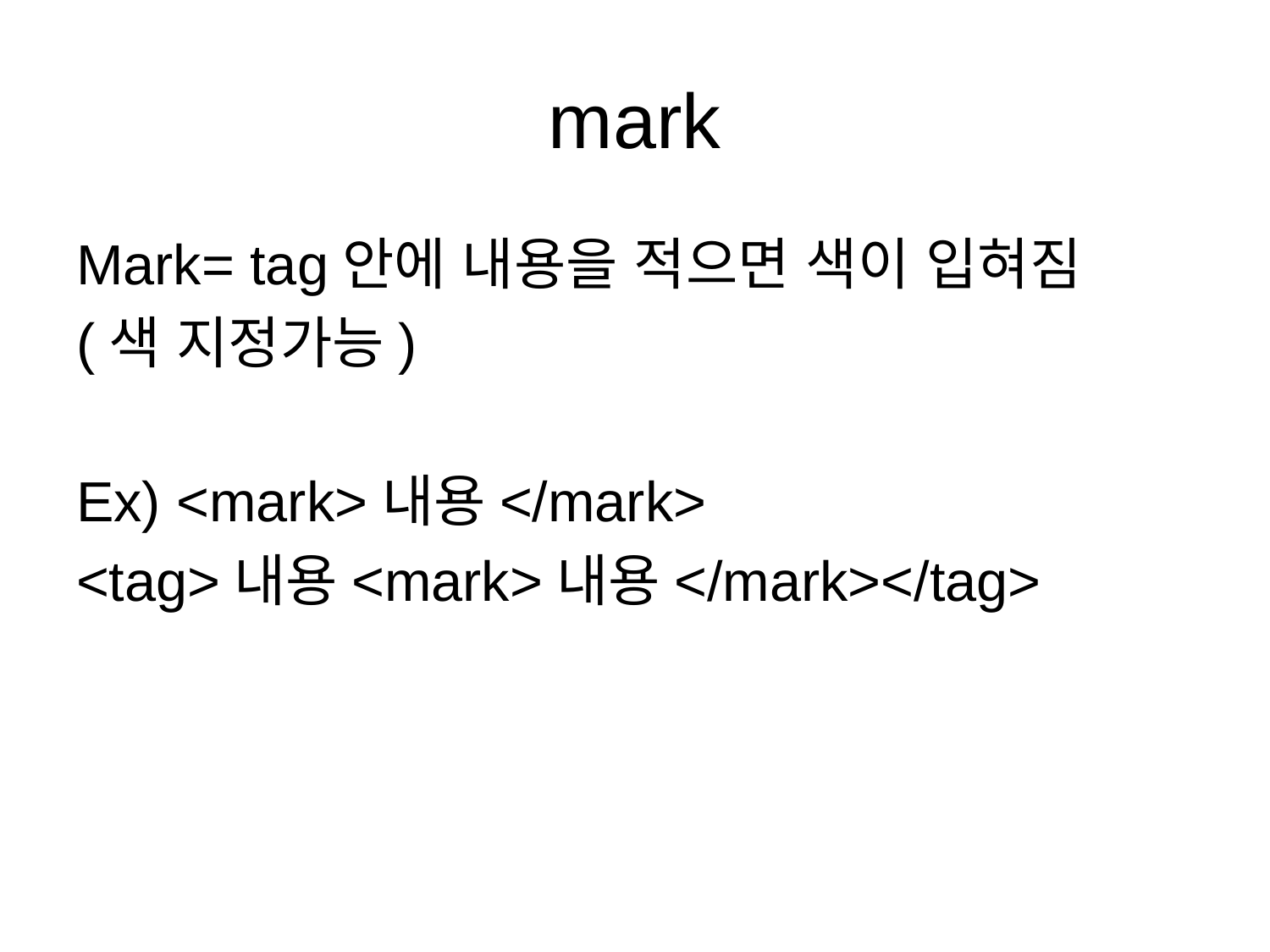

# mark
Mark= tag안에 내용을 적으면 색이 입혀짐
(색 지정가능)

Ex) <mark>내용</mark>
<tag>내용<mark>내용</mark></tag>